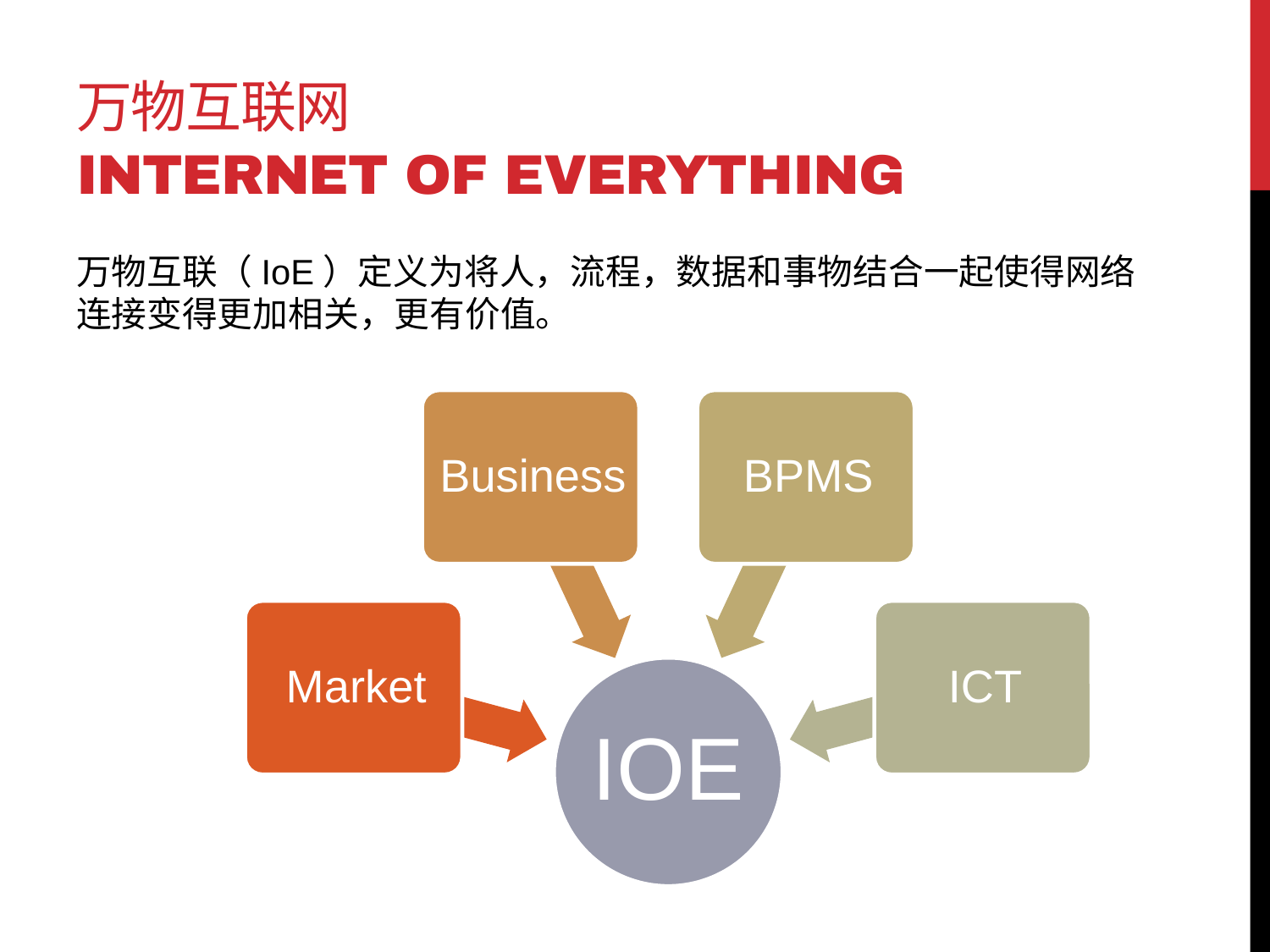

# 万物互联网 internet of Everything
万物互联（IoE）定义为将人，流程，数据和事物结合一起使得网络连接变得更加相关，更有价值。
IOE
Market
Business
BPMS
ICT